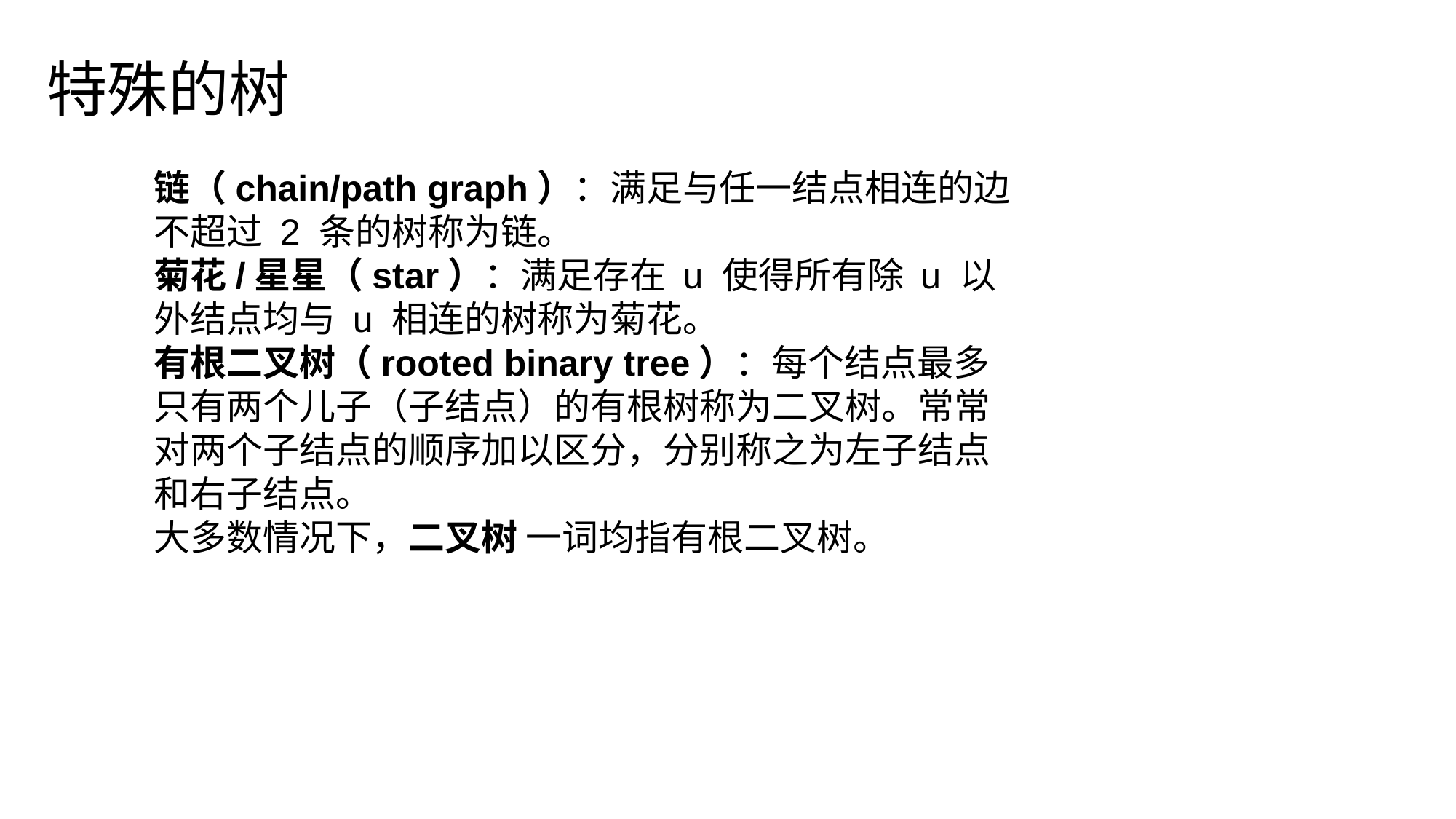

特殊的树
链（chain/path graph）：满足与任一结点相连的边不超过 2 条的树称为链。
菊花/星星（star）：满足存在 u 使得所有除 u 以外结点均与 u 相连的树称为菊花。
有根二叉树（rooted binary tree）：每个结点最多只有两个儿子（子结点）的有根树称为二叉树。常常对两个子结点的顺序加以区分，分别称之为左子结点和右子结点。
大多数情况下，二叉树 一词均指有根二叉树。